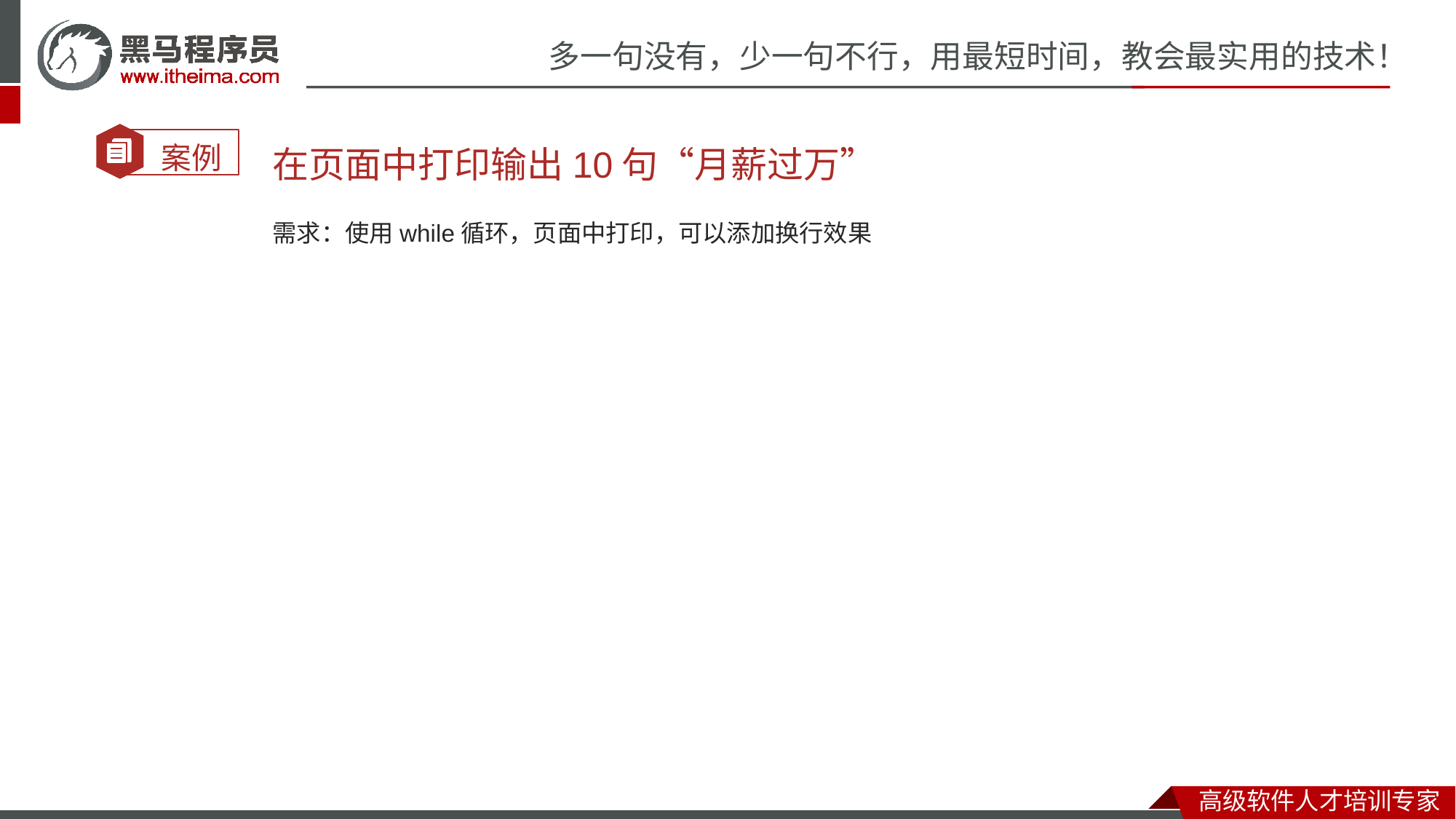

在页面中打印输出10句“月薪过万”
需求：使用while循环，页面中打印，可以添加换行效果